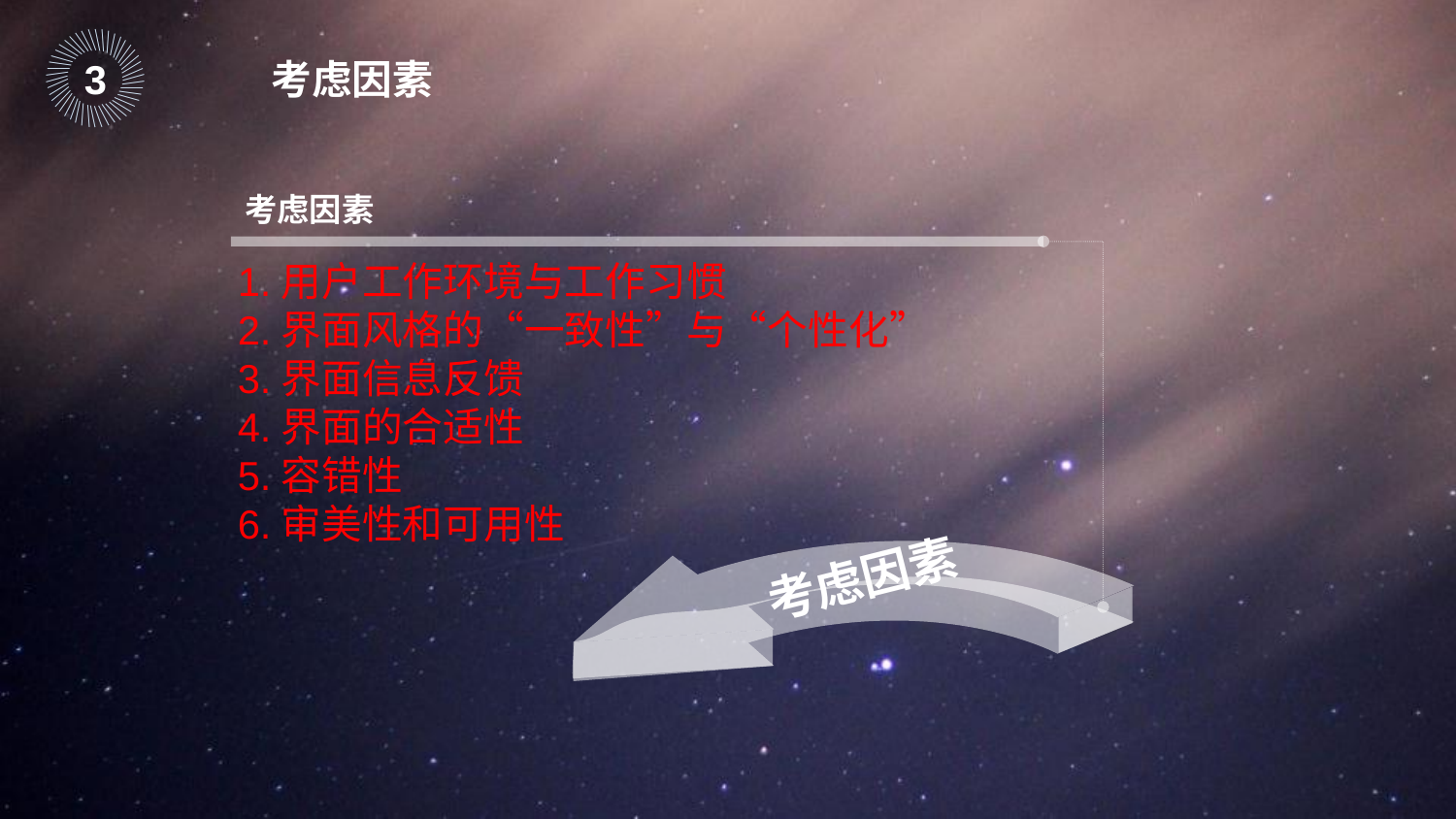

｜
｜
｜
｜
｜
｜
｜
｜
｜
｜
｜
｜
｜
｜
｜
｜
｜
｜
｜
｜
｜
｜
｜
｜
｜
｜
｜
｜
｜
｜
｜
｜
｜
｜
｜
｜
｜
｜
｜
｜
｜
｜
｜
｜
｜
｜
3
考虑因素
考虑因素

1.用户工作环境与工作习惯
2.界面风格的“一致性”与“个性化”
3.界面信息反馈
4.界面的合适性
5.容错性
6.审美性和可用性

考虑因素